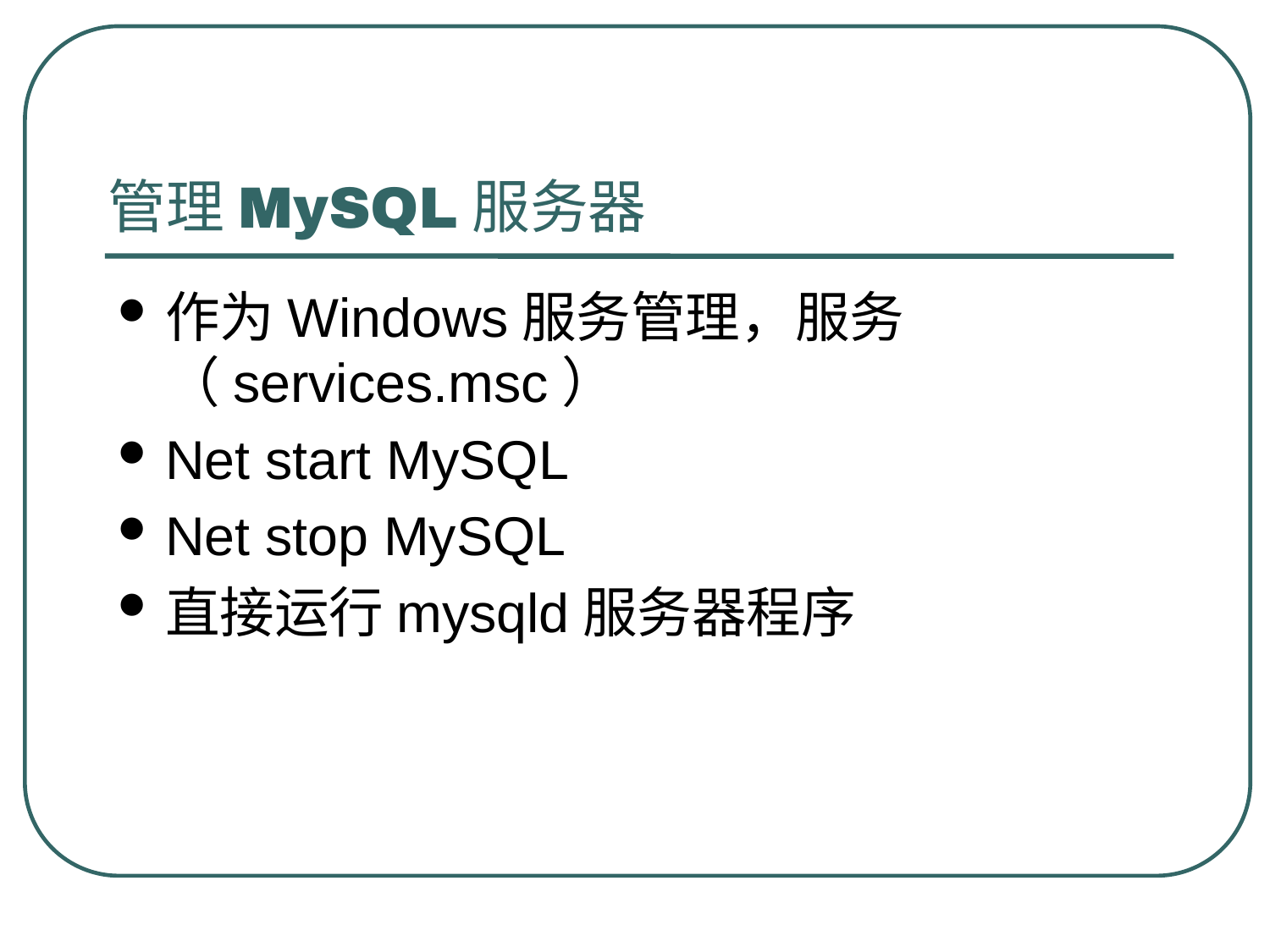

# 管理MySQL服务器
作为Windows服务管理，服务（services.msc）
Net start MySQL
Net stop MySQL
直接运行mysqld服务器程序